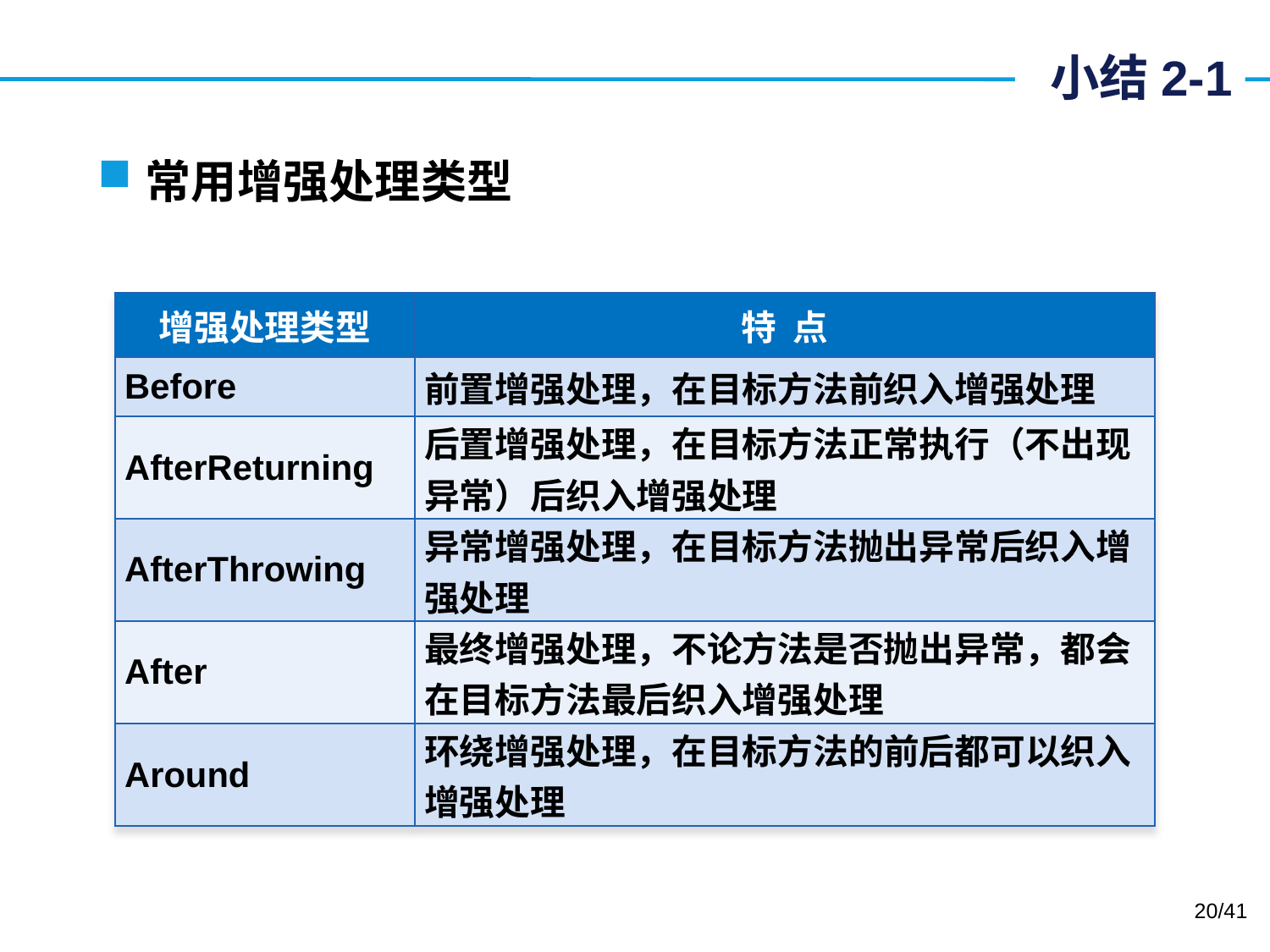

# 小结2-1
常用增强处理类型
| 增强处理类型 | 特 点 |
| --- | --- |
| Before | 前置增强处理，在目标方法前织入增强处理 |
| AfterReturning | 后置增强处理，在目标方法正常执行（不出现异常）后织入增强处理 |
| AfterThrowing | 异常增强处理，在目标方法抛出异常后织入增强处理 |
| After | 最终增强处理，不论方法是否抛出异常，都会在目标方法最后织入增强处理 |
| Around | 环绕增强处理，在目标方法的前后都可以织入增强处理 |
20/41